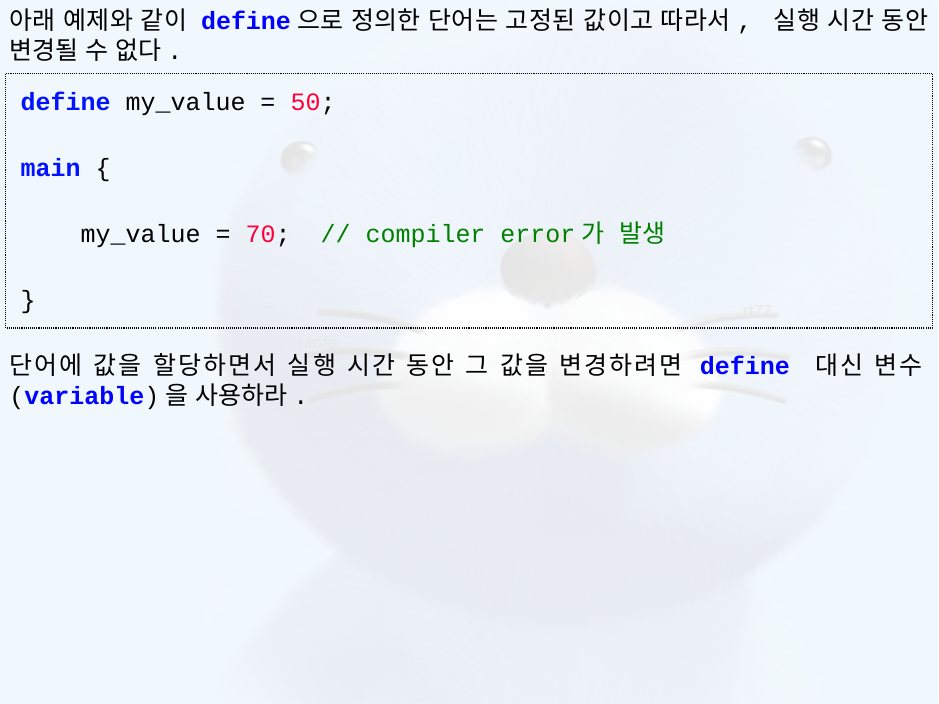

아래 예제와 같이 define으로 정의한 단어는 고정된 값이고 따라서, 실행 시간 동안 변경될 수 없다.

단어에 값을 할당하면서 실행 시간 동안 그 값을 변경하려면 define 대신 변수(variable)을 사용하라.

define my_value = 50;

main {

    my_value = 70;  // compiler error가 발생

}